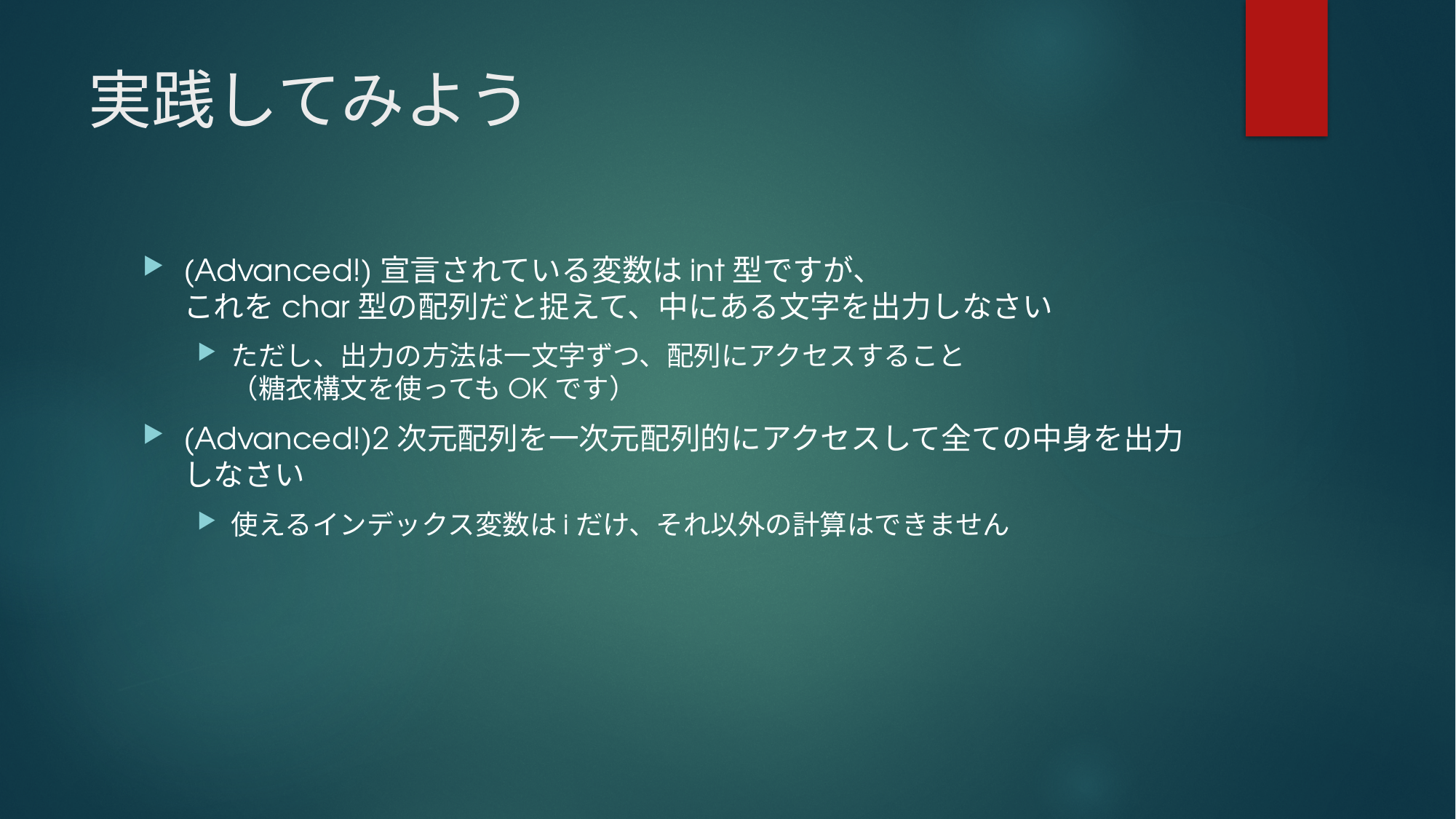

# 実践してみよう
(Advanced!)宣言されている変数はint型ですが、
これをchar型の配列だと捉えて、中にある文字を出力しなさい
ただし、出力の方法は一文字ずつ、配列にアクセスすること
（糖衣構文を使ってもOKです）
(Advanced!)2次元配列を一次元配列的にアクセスして全ての中身を出力しなさい
使えるインデックス変数はiだけ、それ以外の計算はできません